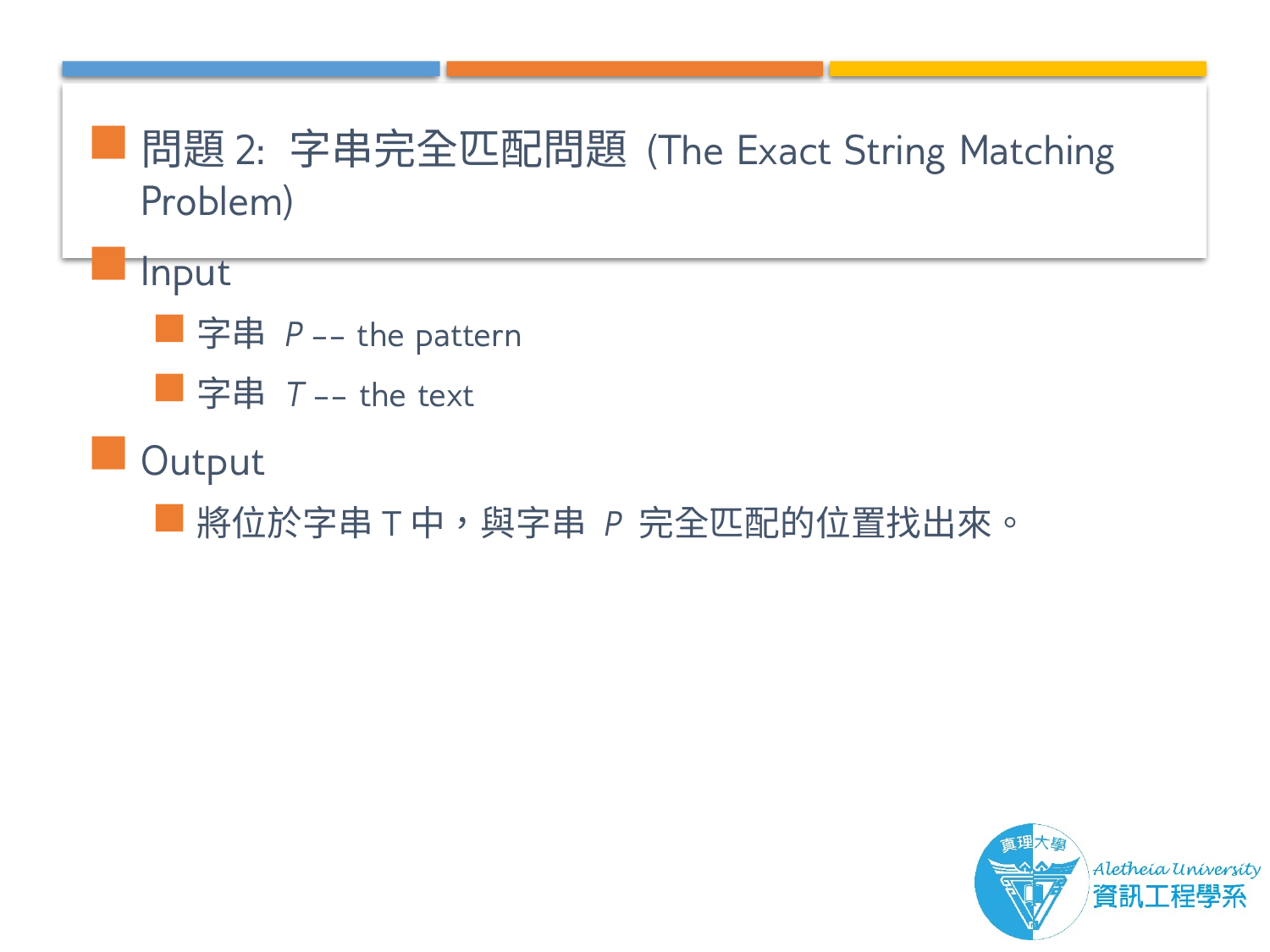

問題2: 字串完全匹配問題 (The Exact String Matching Problem)
Input
字串 P –– the pattern
字串 T –– the text
Output
將位於字串T中，與字串 P 完全匹配的位置找出來。